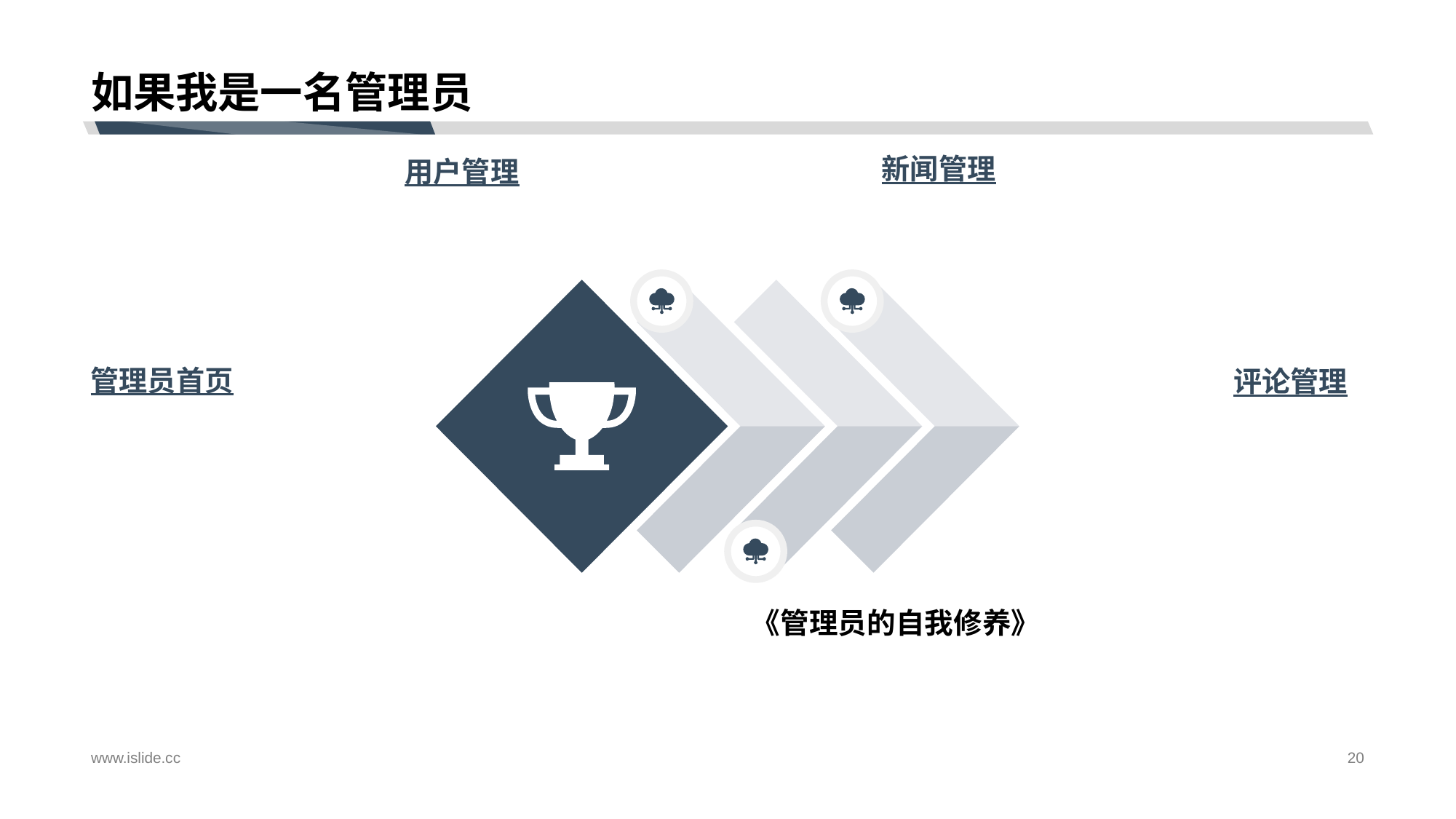

# 如果我是一名管理员
新闻管理

用户管理

管理员首页
评论管理

《管理员的自我修养》

www.islide.cc
20